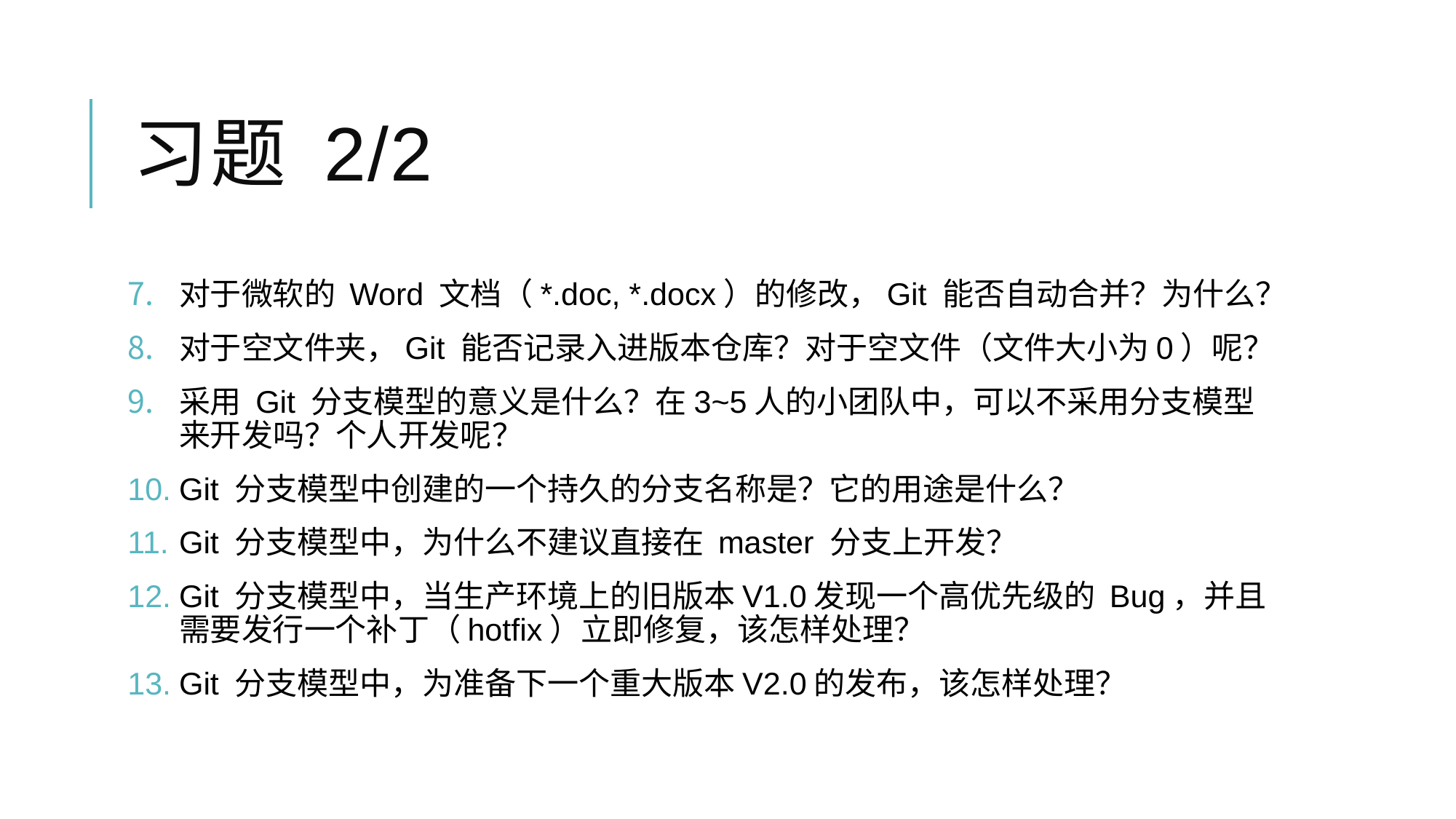

# 习题 2/2
对于微软的 Word 文档（*.doc, *.docx）的修改，Git 能否自动合并？为什么？
对于空文件夹，Git 能否记录入进版本仓库？对于空文件（文件大小为0）呢？
采用 Git 分支模型的意义是什么？在3~5人的小团队中，可以不采用分支模型来开发吗？个人开发呢？
Git 分支模型中创建的一个持久的分支名称是？它的用途是什么？
Git 分支模型中，为什么不建议直接在 master 分支上开发？
Git 分支模型中，当生产环境上的旧版本V1.0发现一个高优先级的 Bug，并且需要发行一个补丁（hotfix）立即修复，该怎样处理？
Git 分支模型中，为准备下一个重大版本V2.0的发布，该怎样处理？